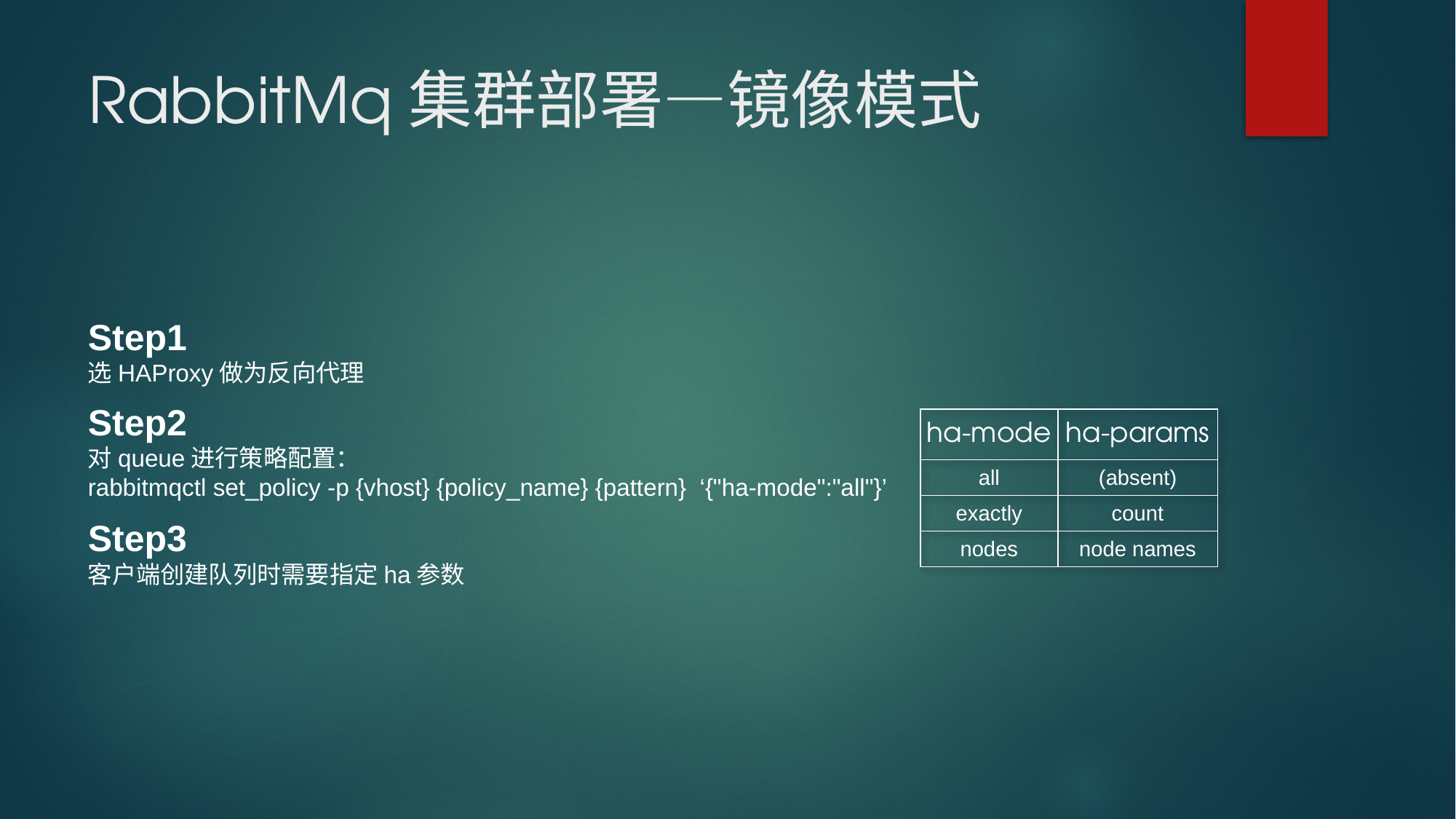

# RabbitMq集群部署—镜像模式
Step1
选HAProxy做为反向代理
Step2
对queue进行策略配置：
rabbitmqctl set_policy -p {vhost} {policy_name} {pattern}  ‘{"ha-mode":"all"}’

| ha-mode | ha-params |
| --- | --- |
| all | (absent) |
| exactly | count |
| nodes | node names |
Step3
客户端创建队列时需要指定ha参数